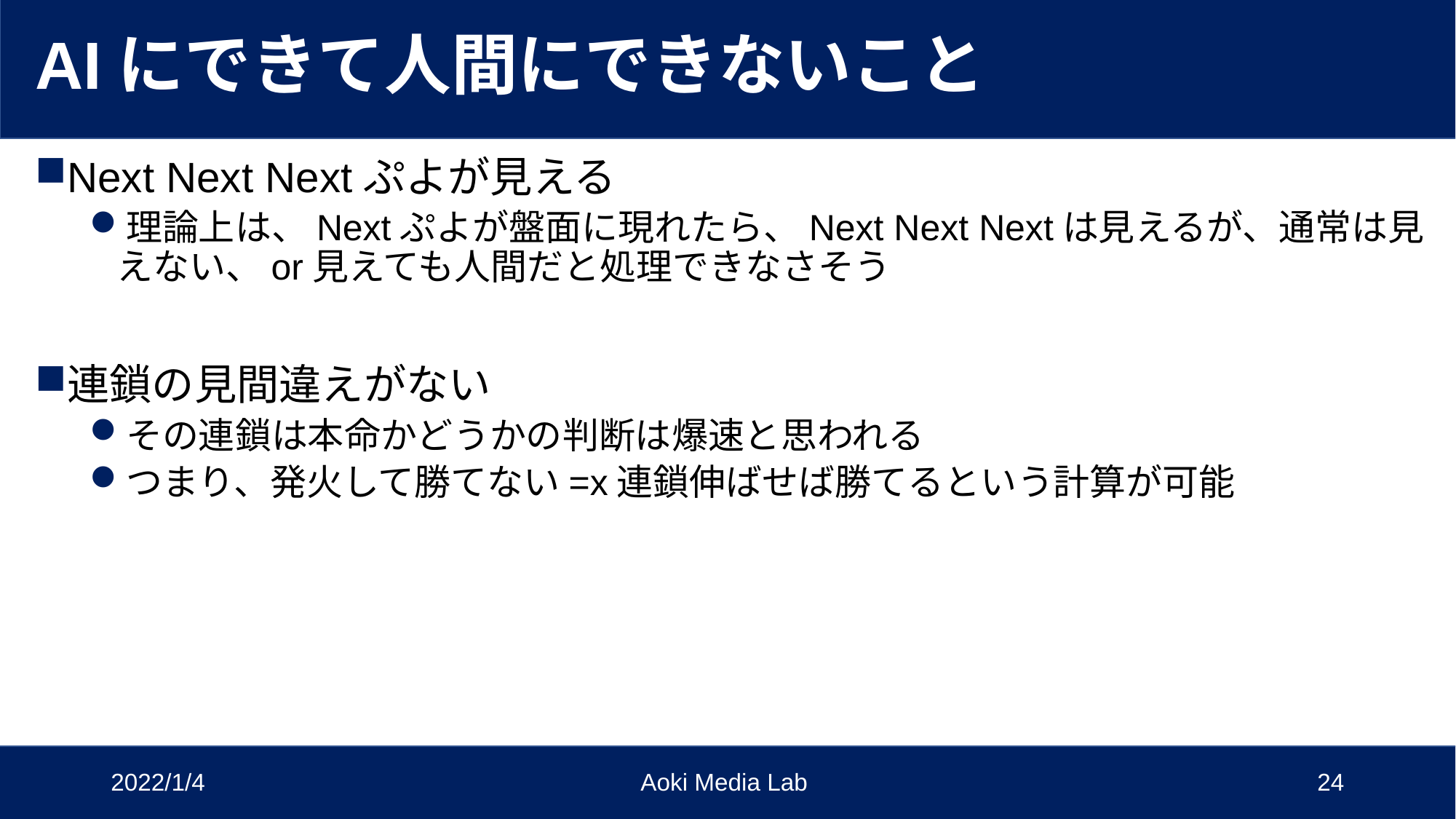

# AIにできて人間にできないこと
Next Next Nextぷよが見える
理論上は、Nextぷよが盤面に現れたら、Next Next Nextは見えるが、通常は見えない、or見えても人間だと処理できなさそう

連鎖の見間違えがない
その連鎖は本命かどうかの判断は爆速と思われる
つまり、発火して勝てない=x連鎖伸ばせば勝てるという計算が可能
2022/1/4
Aoki Media Lab
24